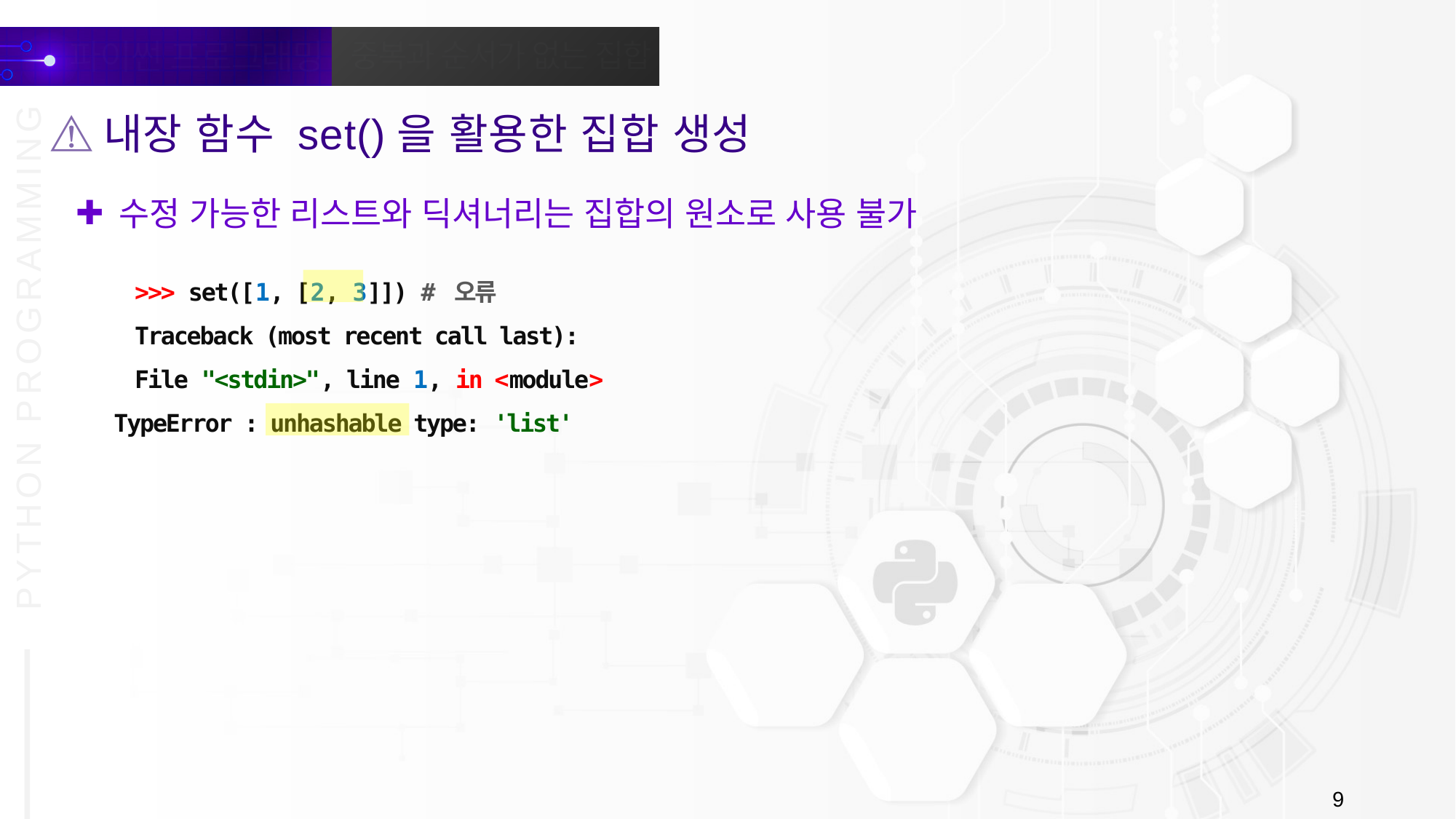

내장 함수 set()을 활용한 집합 생성
수정 가능한 리스트와 딕셔너리는 집합의 원소로 사용 불가

>>> set([1, [2, 3]]) # 오류
Traceback (most recent call last):
File "<stdin>", line 1, in <module> TypeError : unhashable type: 'list'

9